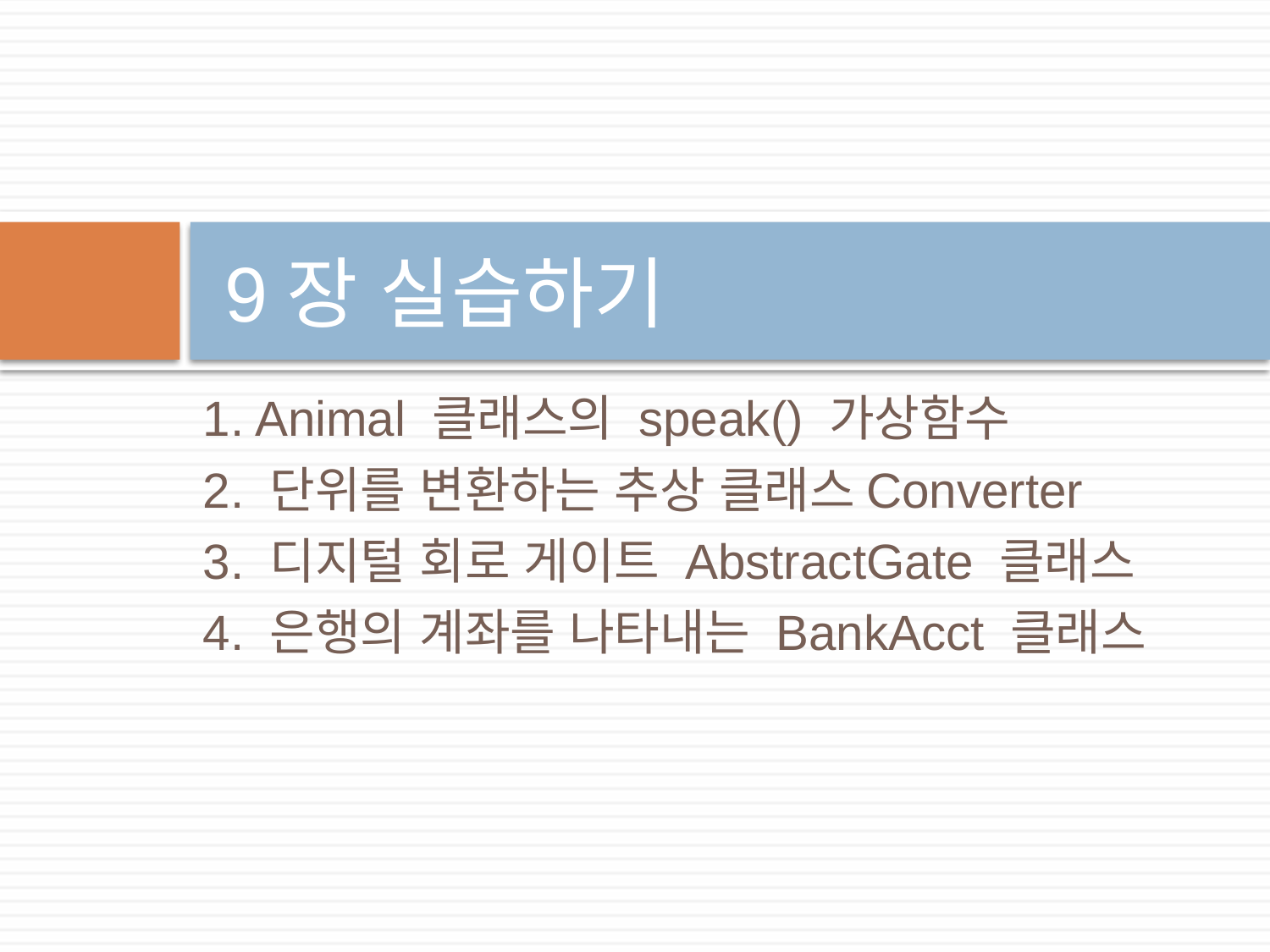

# 9장 실습하기

1. Animal 클래스의 speak() 가상함수
2. 단위를 변환하는 추상 클래스Converter
3. 디지털 회로 게이트 AbstractGate 클래스
4. 은행의 계좌를 나타내는 BankAcct 클래스